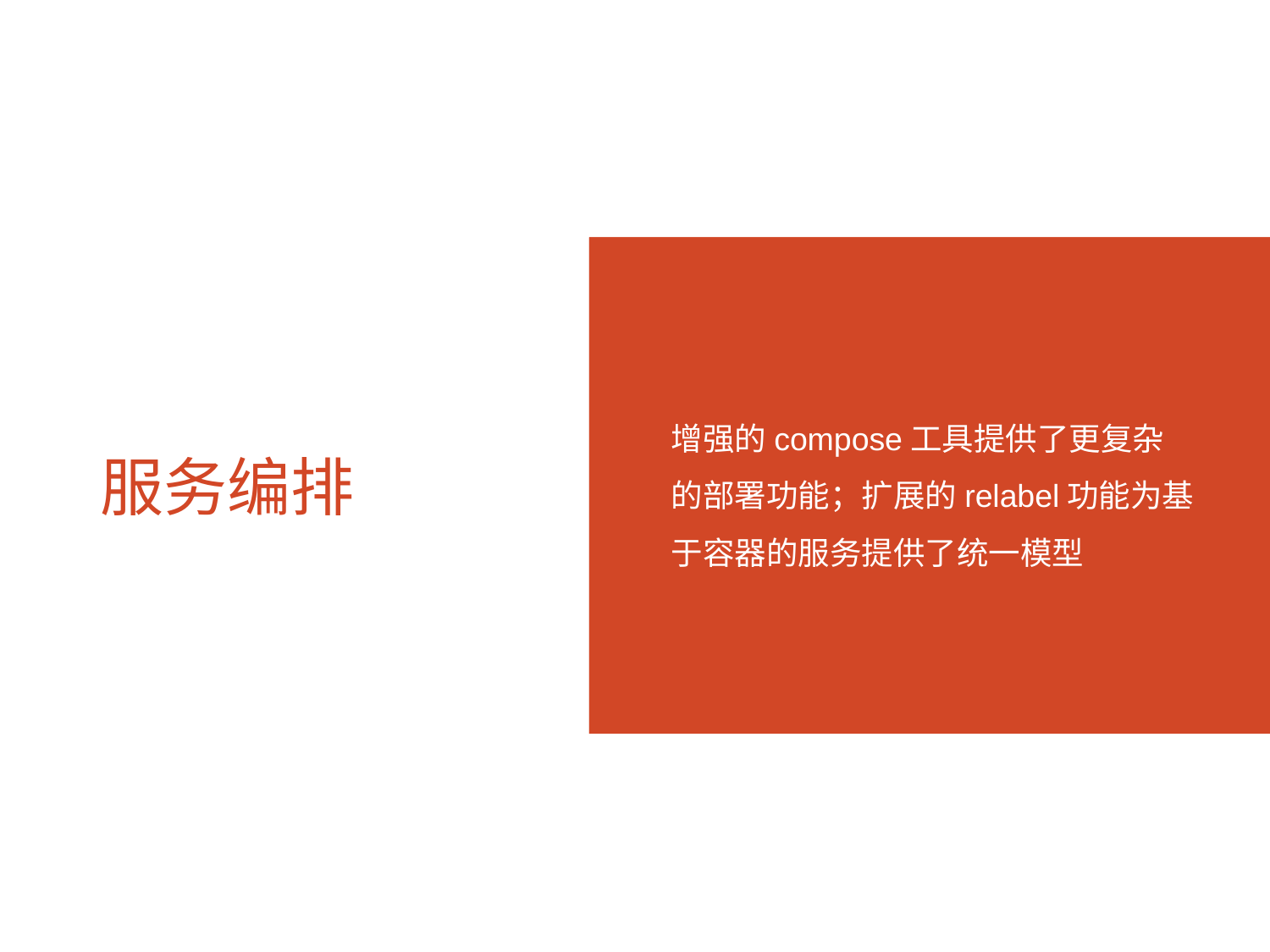

增强的compose工具提供了更复杂的部署功能；扩展的relabel功能为基于容器的服务提供了统一模型
# 服务编排